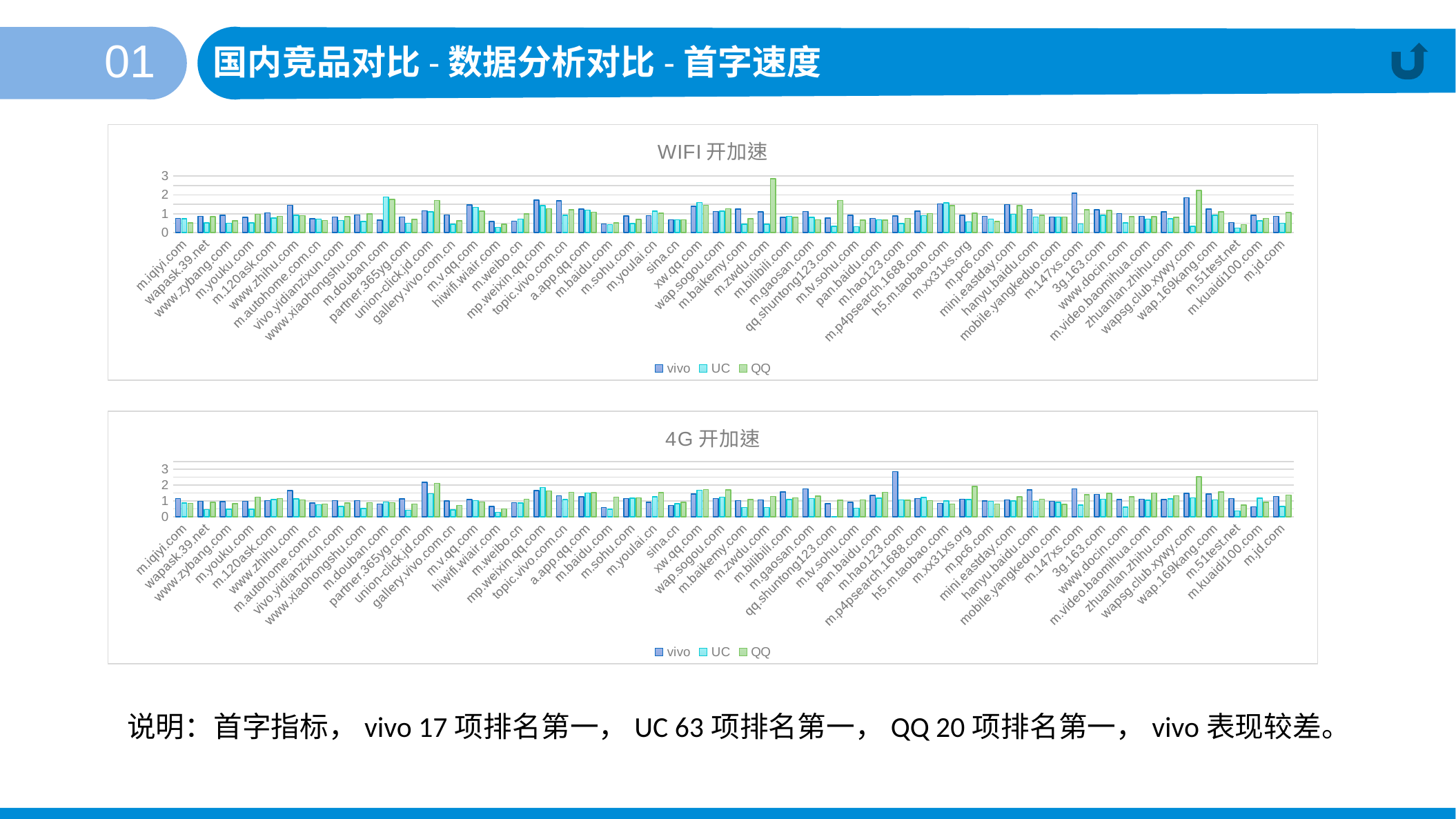

01

国内竞品对比-数据分析对比-首字速度

### Chart: WIFI开加速

| Category | vivo | UC | QQ |
|---|---|---|---|
| m.iqiyi.com | 0.748484909090909 | 0.726983928571429 | 0.515277625 |
| wapask.39.net | 0.868889 | 0.512037083333333 | 0.844444285714286 |
| www.zybang.com | 0.912121181818182 | 0.5074074 | 0.618803384615385 |
| m.youku.com | 0.812345444444445 | 0.522222230769231 | 0.973808928571428 |
| m.120ask.com | 1.05151590909091 | 0.774358846153846 | 0.861111375 |
| www.zhihu.com | 1.44889 | 0.9194435 | 0.893333 |
| m.autohome.com.cn | 0.7422224 | 0.7222221 | 0.635185166666667 |
| vivo.yidianzixun.com | 0.827777875 | 0.650505 | 0.844444428571429 |
| www.xiaohongshu.com | 0.93333375 | 0.591851733333333 | 0.992929454545455 |
| m.douban.com | 0.66111125 | 1.895556 | 1.761113 |
| partner.365yg.com | 0.828703416666667 | 0.497619 | 0.688888928571429 |
| union-click.jd.com | 1.1533334 | 1.10925908333333 | 1.70808272727273 |
| gallery.vivo.com.cn | 0.941666 | 0.441481466666667 | 0.623931615384615 |
| m.v.qq.com | 1.45833333333333 | 1.34583333333333 | 1.14583333333333 |
| hiwifi.wiair.com | 0.595959454545455 | 0.285925866666667 | 0.434127071428571 |
| m.weibo.cn | 0.6055555 | 0.714814916666667 | 0.9955557 |
| mp.weixin.qq.com | 1.71481333333333 | 1.42857142857143 | 1.26428571428571 |
| topic.vivo.com.cn | 1.68333166666667 | 0.912345555555556 | 1.2111125 |
| a.app.qq.com | 1.2466654 | 1.185557 | 1.0777772 |
| m.baidu.com | 0.467592583333333 | 0.4244445 | 0.524444533333333 |
| m.sohu.com | 0.881818181818182 | 0.476767545454545 | 0.700000090909091 |
| m.youlai.cn | 0.9 | 1.13434372727273 | 1.036752 |
| sina.cn | 0.6866666 | 0.673737363636364 | 0.686666666666667 |
| xw.qq.com | 1.39999888888889 | 1.59090727272727 | 1.45185266666667 |
| wap.sogou.com | 1.12424081818182 | 1.13095214285714 | 1.264285 |
| m.baikemy.com | 1.244445 | 0.438095214285714 | 0.742222 |
| m.zwdu.com | 1.108888 | 0.450427307692308 | 2.855555 |
| m.bilibili.com | 0.812345333333333 | 0.870085769230769 | 0.816666583333333 |
| m.gaosan.com | 1.111111 | 0.809876222222222 | 0.681481444444444 |
| qq.shuntong123.com | 0.7799999 | 0.342063571428571 | 1.71111 |
| m.tv.sohu.com | 0.9111115 | 0.320634857142857 | 0.664815 |
| pan.baidu.com | 0.7466668 | 0.68 | 0.6599998 |
| m.hao123.com | 0.883333333333333 | 0.4833335 | 0.7496294 |
| m.p4psearch.1688.com | 1.13492128571429 | 0.8955562 | 1.01111133333333 |
| h5.m.taobao.com | 1.52222333333333 | 1.57499875 | 1.422222 |
| m.xx31xs.org | 0.9266656 | 0.577777916666667 | 1.022223 |
| m.pc6.com | 0.8622222 | 0.717592583333333 | 0.580158642857143 |
| mini.eastday.com | 1.493334 | 0.966666636363637 | 1.431111 |
| hanyu.baidu.com | 1.23611 | 0.831313818181818 | 0.912820230769231 |
| mobile.yangkeduo.com | 0.822222333333333 | 0.825640846153846 | 0.820634785714286 |
| m.147xs.com | 2.0833325 | 0.463636181818182 | 1.22 |
| 3g.163.com | 1.20889 | 0.911904714285714 | 1.1722221 |
| www.docin.com | 1.015277875 | 0.515872928571429 | 0.847222583333333 |
| m.video.baomihua.com | 0.8711108 | 0.722222 | 0.842857428571429 |
| zhuanlan.zhihu.com | 1.10864077777778 | 0.7322223 | 0.817171727272727 |
| wapsg.club.xywy.com | 1.85926 | 0.3296295 | 2.244445 |
| wap.169kang.com | 1.24786307692308 | 0.925252181818182 | 1.10635021428571 |
| m.51test.net | 0.5416665 | 0.235714142857143 | 0.419658076923077 |
| m.kuaidi100.com | 0.91666825 | 0.625252545454545 | 0.749073916666667 |
| m.jd.com | 0.8688888 | 0.495238 | 1.07592508333333 |

### Chart: 4G开加速

| Category | vivo | UC | QQ |
|---|---|---|---|
| m.iqiyi.com | 1.169445 | 0.874814866666667 | 0.860317285714286 |
| wapask.39.net | 0.99166725 | 0.4611111 | 0.910100454545454 |
| www.zybang.com | 0.951111 | 0.4807406 | 0.842963 |
| m.youku.com | 0.988889 | 0.4866668 | 1.24017153846154 |
| m.120ask.com | 1.030554 | 1.09111133333333 | 1.167459 |
| www.zhihu.com | 1.64957292307692 | 1.148889 | 1.07870333333333 |
| m.autohome.com.cn | 0.874999875 | 0.776068384615385 | 0.813492 |
| vivo.yidianzixun.com | 1.03675146153846 | 0.6622222 | 0.873333333333333 |
| www.xiaohongshu.com | 1.035553 | 0.540000066666667 | 0.9014814 |
| m.douban.com | 0.8044442 | 0.9333333 | 0.903030454545454 |
| partner.365yg.com | 1.138094643 | 0.4200002 | 0.806172777777778 |
| union-click.jd.com | 2.18024444444444 | 1.47333333333333 | 2.11746 |
| gallery.vivo.com.cn | 1.0011104 | 0.448888933333333 | 0.725396857142857 |
| m.v.qq.com | 1.08571428571429 | 1.01984135714286 | 0.940000733333333 |
| hiwifi.wiair.com | 0.659722125 | 0.282539714285714 | 0.504444466666667 |
| m.weibo.cn | 0.902777875 | 0.877777666666667 | 1.1077756 |
| mp.weixin.qq.com | 1.646666 | 1.85926 | 1.626668 |
| topic.vivo.com.cn | 1.34074333333333 | 1.091111 | 1.55983 |
| a.app.qq.com | 1.273334 | 1.51507928571429 | 1.535715 |
| m.baidu.com | 0.593827222222222 | 0.475213615384615 | 1.23999866666667 |
| m.sohu.com | 1.16767636363636 | 1.18395 | 1.20222133333333 |
| m.youlai.cn | 0.921296083333333 | 1.27094076923077 | 1.531112 |
| sina.cn | 0.726388875 | 0.838888857142857 | 0.923077 |
| xw.qq.com | 1.44920571428571 | 1.67272636363636 | 1.72051307692308 |
| wap.sogou.com | 1.15982692307692 | 1.24518466666667 | 1.69351833333333 |
| m.baikemy.com | 1.02916666666667 | 0.595833333333333 | 1.09583333333333 |
| m.zwdu.com | 1.07916666666667 | 0.595833333333333 | 1.29166666666667 |
| m.bilibili.com | 1.5625 | 1.09583333333333 | 1.2125 |
| m.gaosan.com | 1.77916666666667 | 1.1625 | 1.3125 |
| qq.shuntong123.com | 0.833333333333333 | 0.0 | 1.05 |
| m.tv.sohu.com | 0.9125 | 0.55 | 1.06666666666667 |
| pan.baidu.com | 1.35416666666667 | 1.18333333333333 | 1.54583333333333 |
| m.hao123.com | 2.85833333333333 | 1.0625 | 1.04583333333333 |
| m.p4psearch.1688.com | 1.1625 | 1.22916666666667 | 1.02916666666667 |
| h5.m.taobao.com | 0.845833333333333 | 0.995833333333333 | 0.8125 |
| m.xx31xs.org | 1.1125 | 1.09583333333333 | 1.925 |
| m.pc6.com | 0.995833333333333 | 0.983333333333333 | 0.8125 |
| mini.eastday.com | 1.06666666666667 | 0.995833333333333 | 1.26666666666667 |
| hanyu.baidu.com | 1.7125 | 0.979166666666667 | 1.1125 |
| mobile.yangkeduo.com | 0.983333333333333 | 0.9125 | 0.779166666666667 |
| m.147xs.com | 1.7625 | 0.75 | 1.39583333333333 |
| 3g.163.com | 1.4125 | 1.1125 | 1.47916666666667 |
| www.docin.com | 1.09583333333333 | 0.616666666666667 | 1.2625 |
| m.video.baomihua.com | 1.1125 | 1.04583333333333 | 1.50833333333333 |
| zhuanlan.zhihu.com | 1.09166666666667 | 1.14583333333333 | 1.325 |
| wapsg.club.xywy.com | 1.47916666666667 | 1.19583333333333 | 2.53333333333333 |
| wap.169kang.com | 1.44583333333333 | 1.07916666666667 | 1.57916666666667 |
| m.51test.net | 1.1625 | 0.383333333333333 | 0.745833333333333 |
| m.kuaidi100.com | 0.645833333333333 | 1.17916666666667 | 0.929166666666667 |
| m.jd.com | 1.3 | 0.666666666666667 | 1.37916666666667 |
说明：首字指标，vivo 17项排名第一，UC 63项排名第一，QQ 20项排名第一，vivo表现较差。